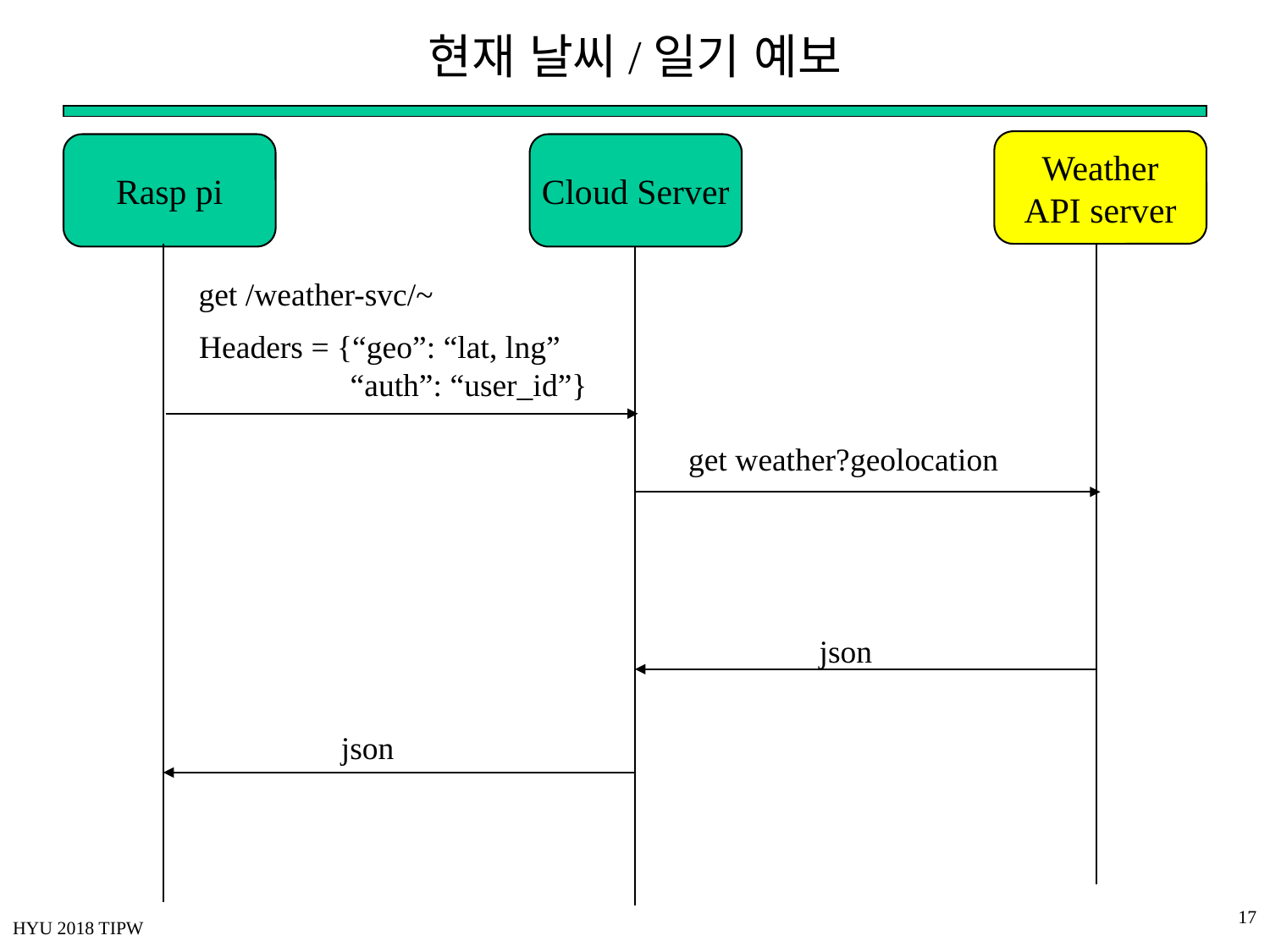

# 현재 날씨/일기 예보
Weather
API server
Rasp pi
Cloud Server
get /weather-svc/~
Headers = {“geo”: “lat, lng”
	   “auth”: “user_id”}
get weather?geolocation
json
json
17
HYU 2018 TIPW